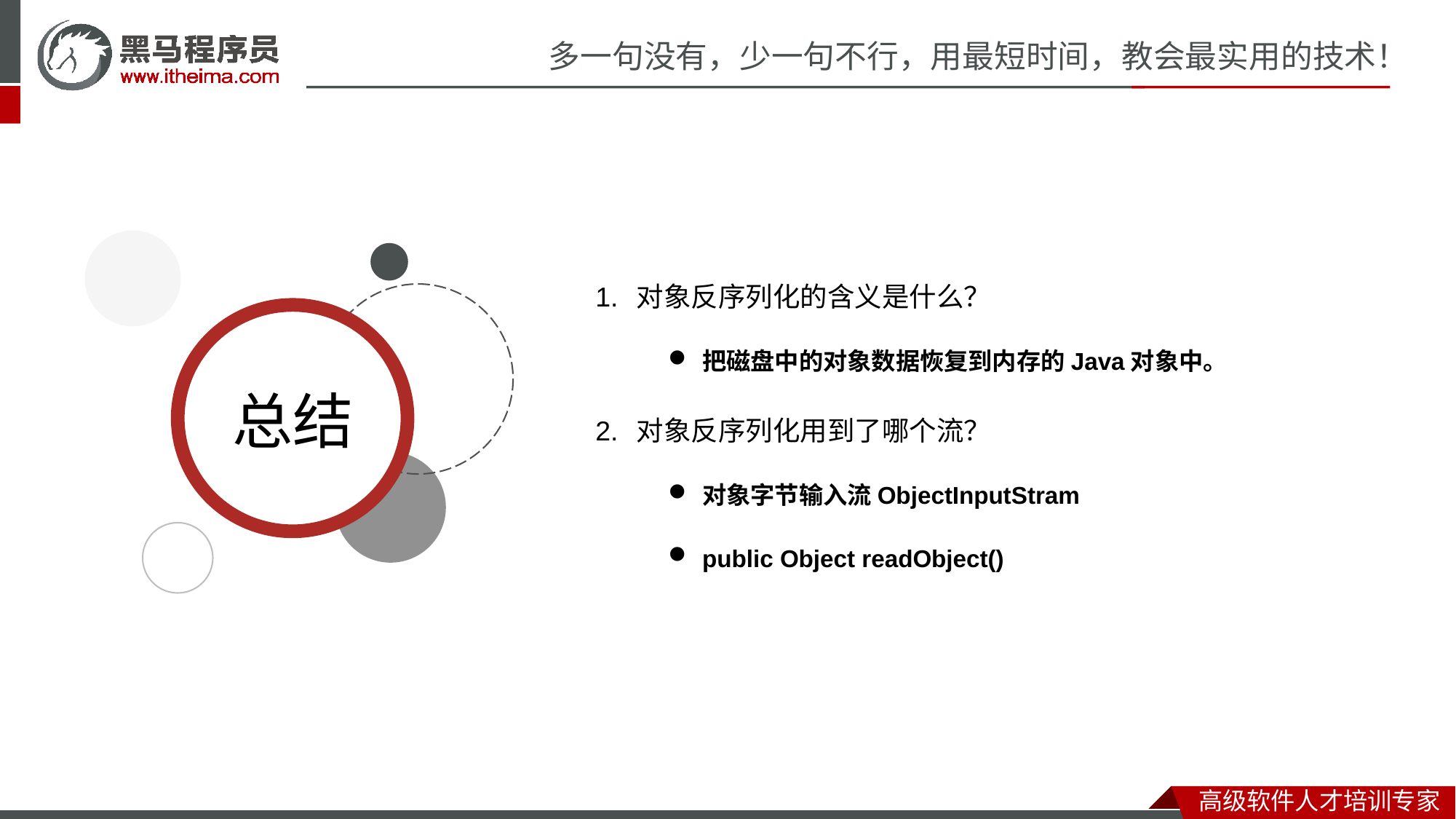

对象反序列化的含义是什么？
把磁盘中的对象数据恢复到内存的Java对象中。
对象反序列化用到了哪个流？
对象字节输入流ObjectInputStram
public Object readObject()